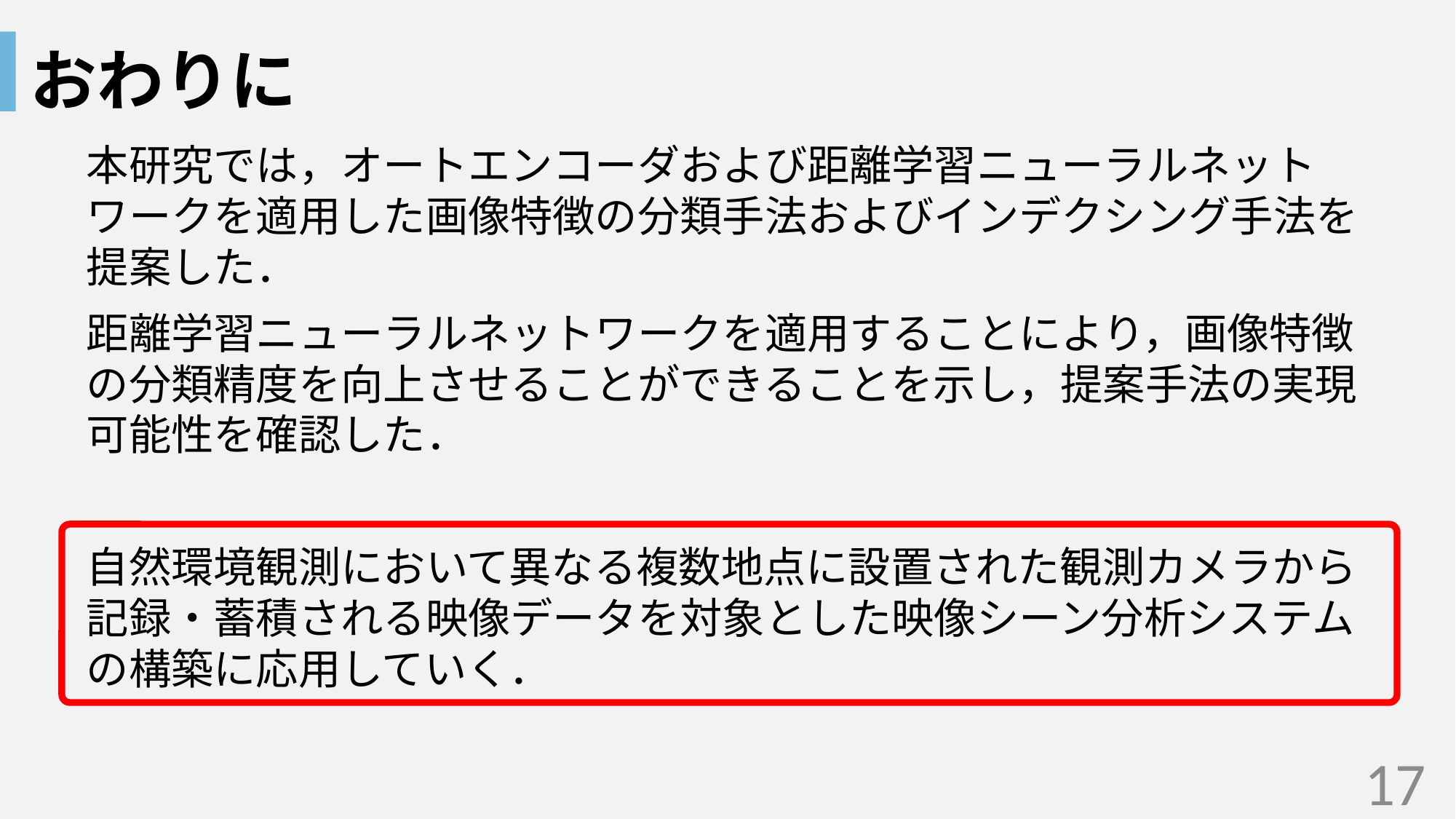

# おわりに
本研究では，オートエンコーダおよび距離学習ニューラルネットワークを適用した画像特徴の分類手法およびインデクシング手法を提案した．
距離学習ニューラルネットワークを適用することにより，画像特徴の分類精度を向上させることができることを示し，提案手法の実現可能性を確認した．

自然環境観測において異なる複数地点に設置された観測カメラから記録・蓄積される映像データを対象とした映像シーン分析システムの構築に応用していく．

17